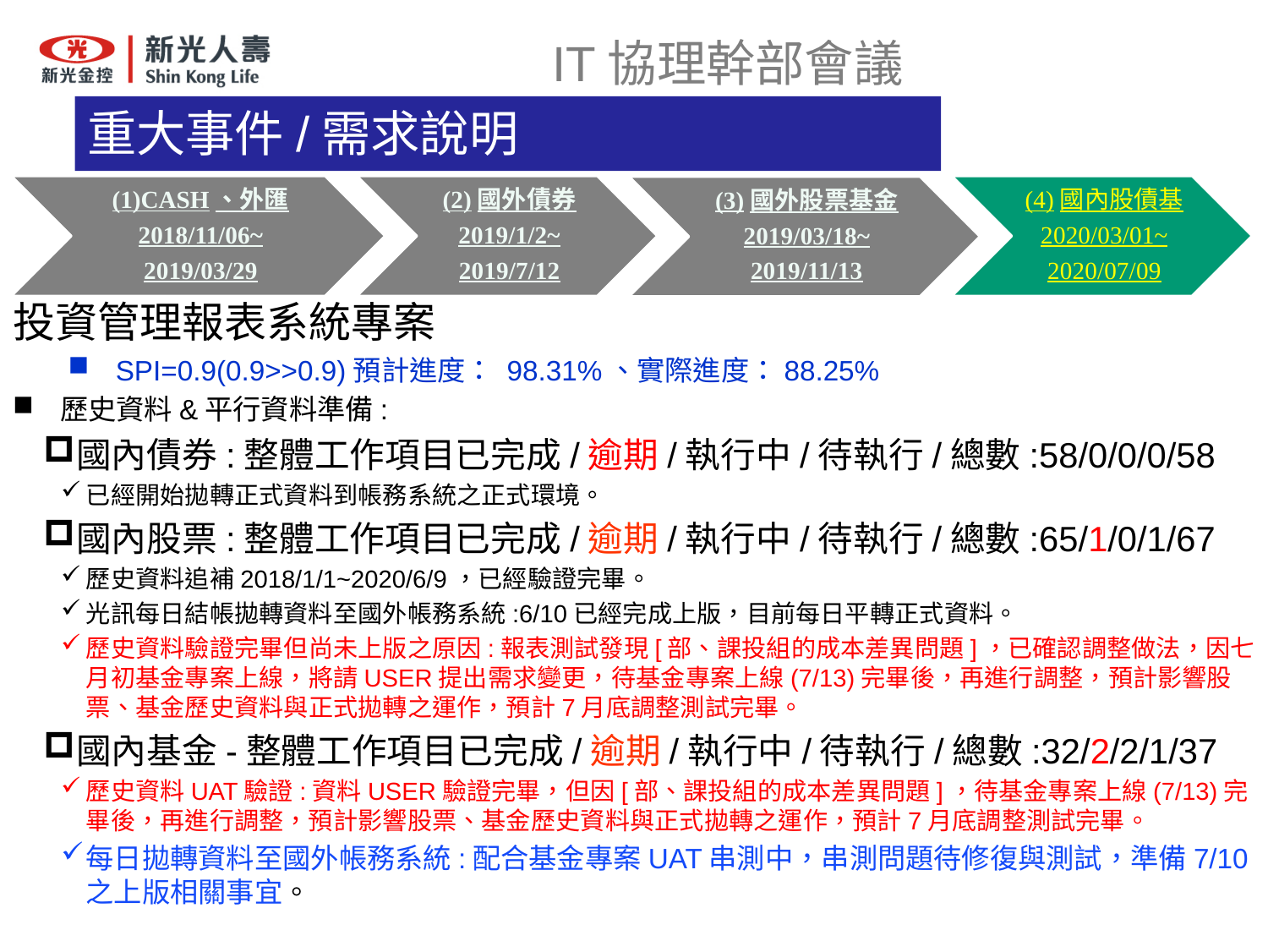

# 重大事件/需求說明
(1)CASH、外匯
2018/11/06~
2019/03/29
(2)國外債券
2019/1/2~
2019/7/12
(3)國外股票基金
2019/03/18~
2019/11/13
(4)國內股債基
2020/03/01~
2020/07/09
投資管理報表系統專案
SPI=0.9(0.9>>0.9)預計進度： 98.31%、實際進度：88.25%
歷史資料&平行資料準備:
國內債券:整體工作項目已完成/逾期/執行中/待執行/總數:58/0/0/0/58
已經開始拋轉正式資料到帳務系統之正式環境。
國內股票:整體工作項目已完成/逾期/執行中/待執行/總數:65/1/0/1/67
歷史資料追補2018/1/1~2020/6/9，已經驗證完畢。
光訊每日結帳拋轉資料至國外帳務系統:6/10已經完成上版，目前每日平轉正式資料。
歷史資料驗證完畢但尚未上版之原因:報表測試發現[部、課投組的成本差異問題]，已確認調整做法，因七月初基金專案上線，將請USER提出需求變更，待基金專案上線(7/13)完畢後，再進行調整，預計影響股票、基金歷史資料與正式拋轉之運作，預計7月底調整測試完畢。
國內基金-整體工作項目已完成/逾期/執行中/待執行/總數:32/2/2/1/37
歷史資料UAT驗證:資料USER驗證完畢，但因[部、課投組的成本差異問題]，待基金專案上線(7/13)完畢後，再進行調整，預計影響股票、基金歷史資料與正式拋轉之運作，預計7月底調整測試完畢。
每日拋轉資料至國外帳務系統:配合基金專案UAT串測中，串測問題待修復與測試，準備7/10之上版相關事宜。